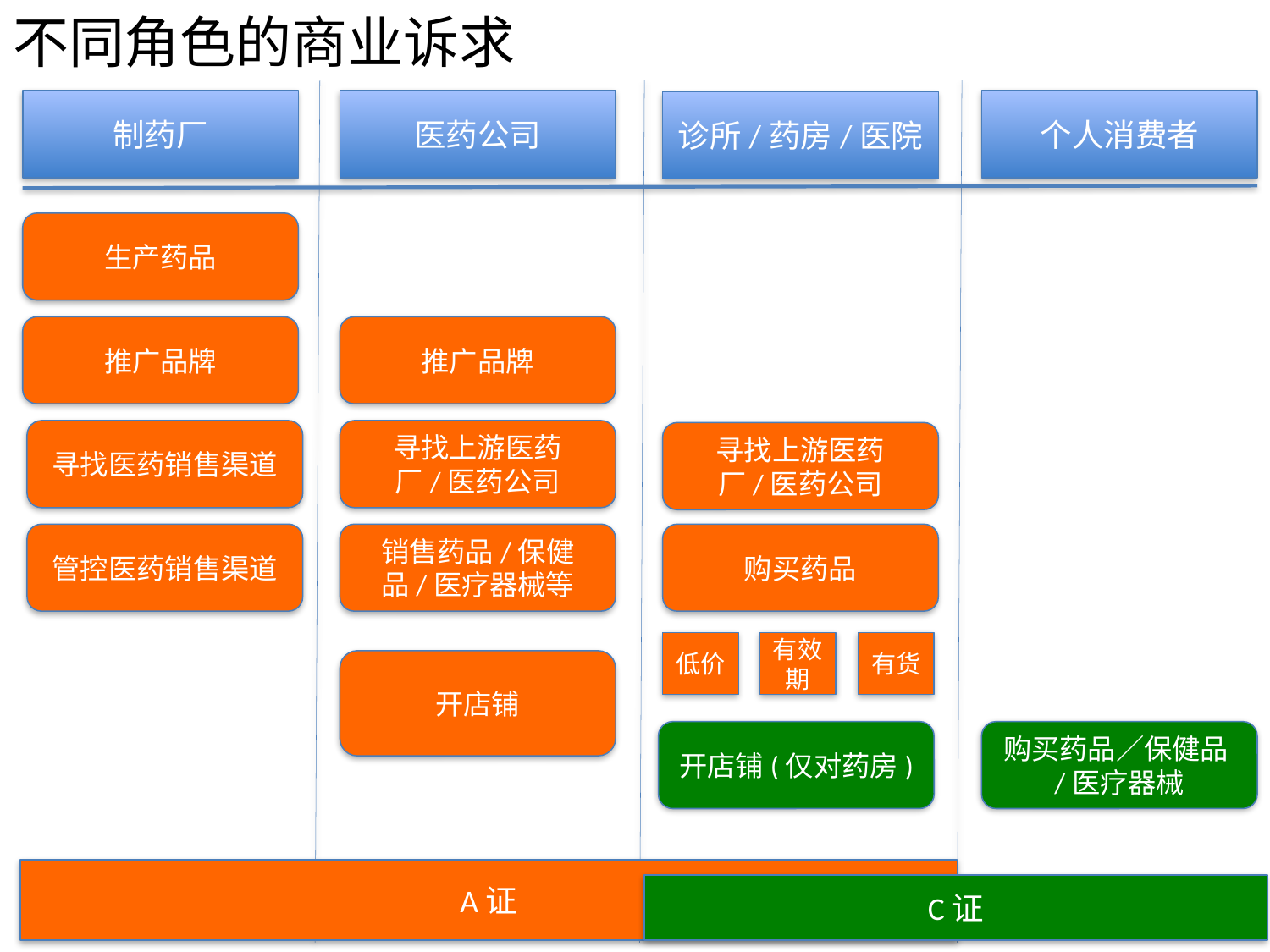

# 不同角色的商业诉求
制药厂
医药公司
个人消费者
诊所/药房/医院
生产药品
推广品牌
推广品牌
寻找医药销售渠道
寻找上游医药厂/医药公司
寻找上游医药厂/医药公司
管控医药销售渠道
销售药品/保健品/医疗器械等
购买药品
低价
有效期
有货
开店铺
开店铺(仅对药房)
购买药品／保健品/医疗器械
A证
C证